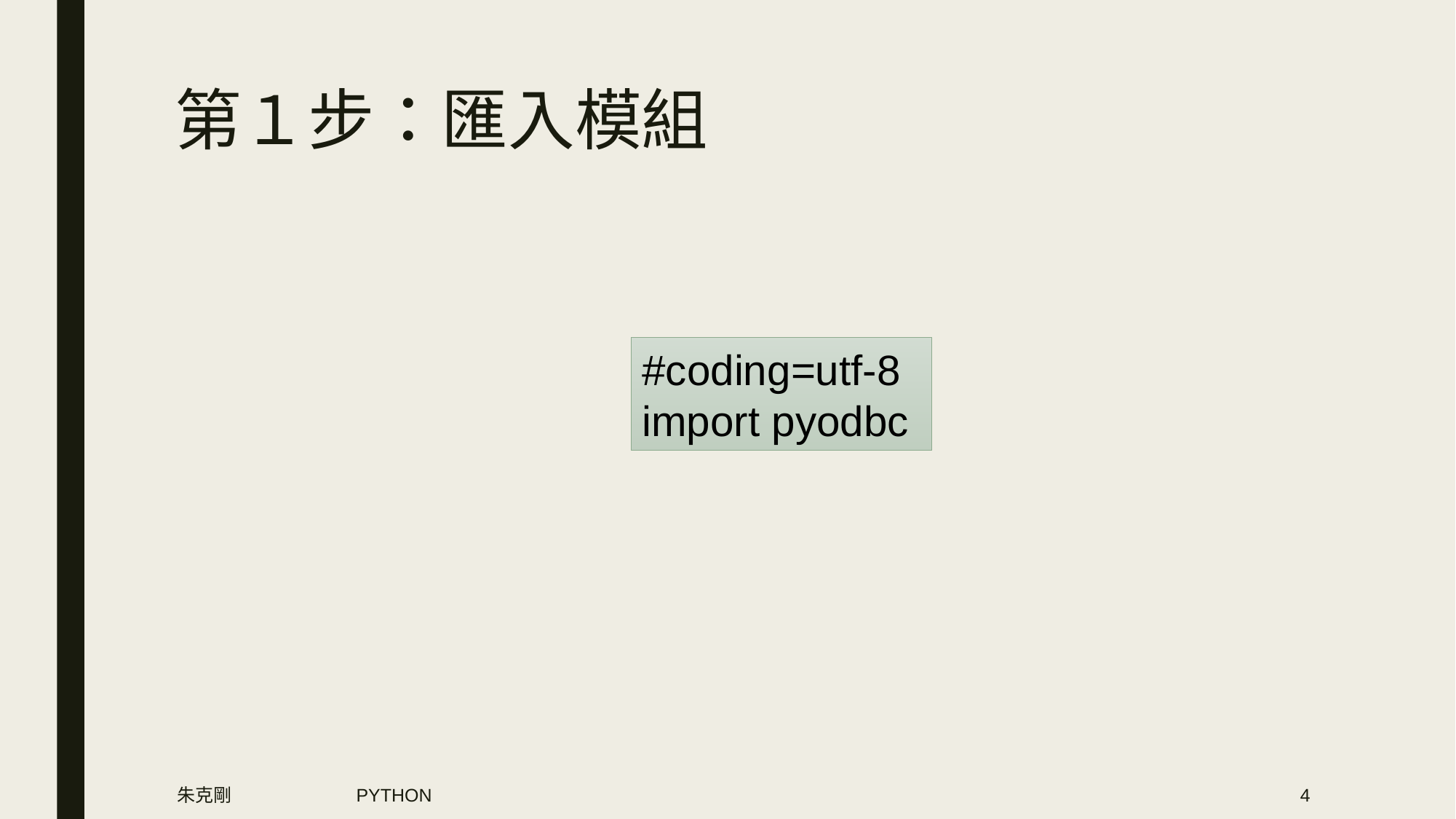

# 第１步：匯入模組
#coding=utf-8
import pyodbc
朱克剛
PYTHON
4